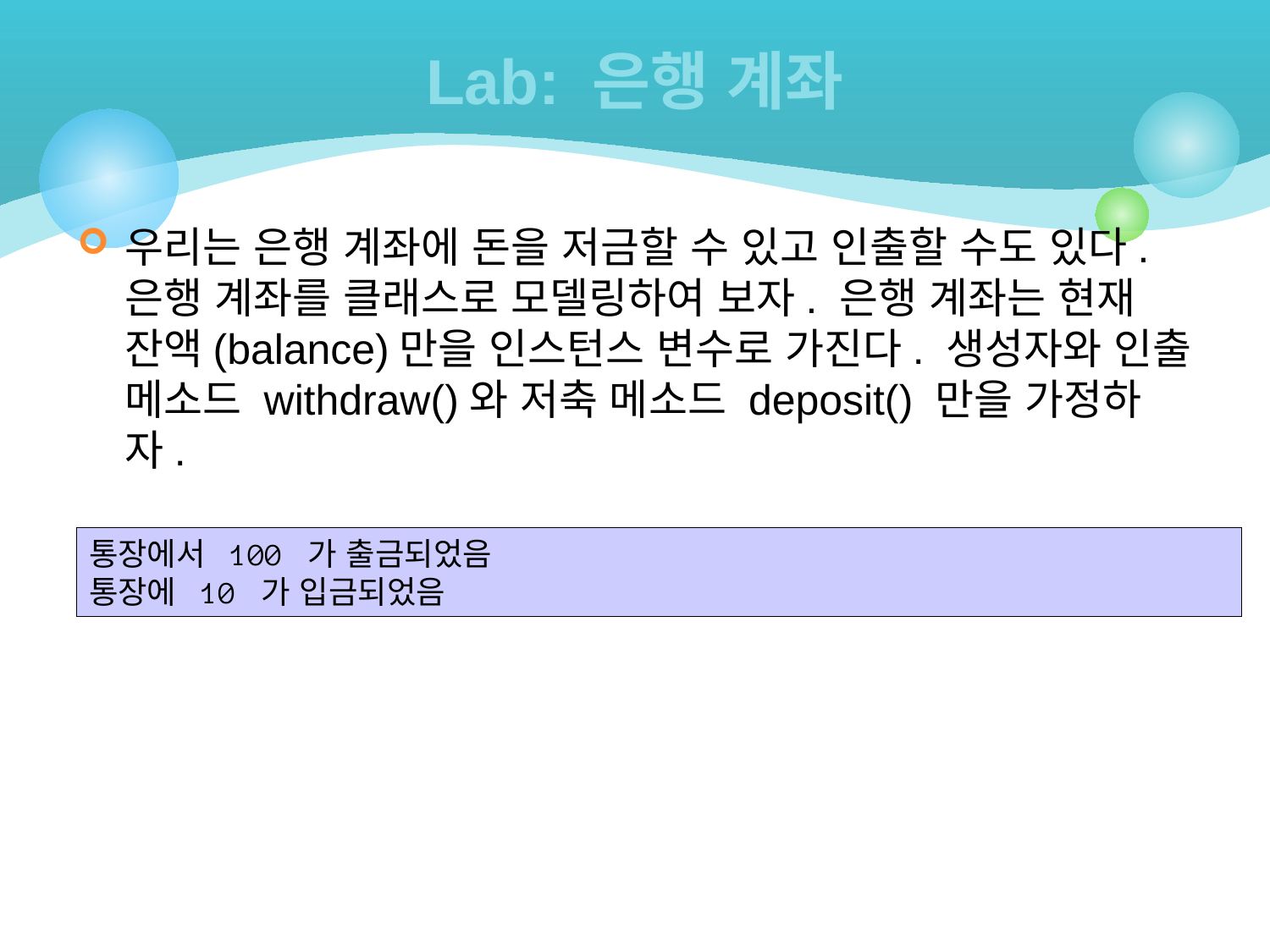

# Lab: 은행 계좌
우리는 은행 계좌에 돈을 저금할 수 있고 인출할 수도 있다. 은행 계좌를 클래스로 모델링하여 보자. 은행 계좌는 현재 잔액(balance)만을 인스턴스 변수로 가진다. 생성자와 인출 메소드 withdraw()와 저축 메소드 deposit() 만을 가정하자.
통장에서  100 가 출금되었음
통장에  10 가 입금되었음